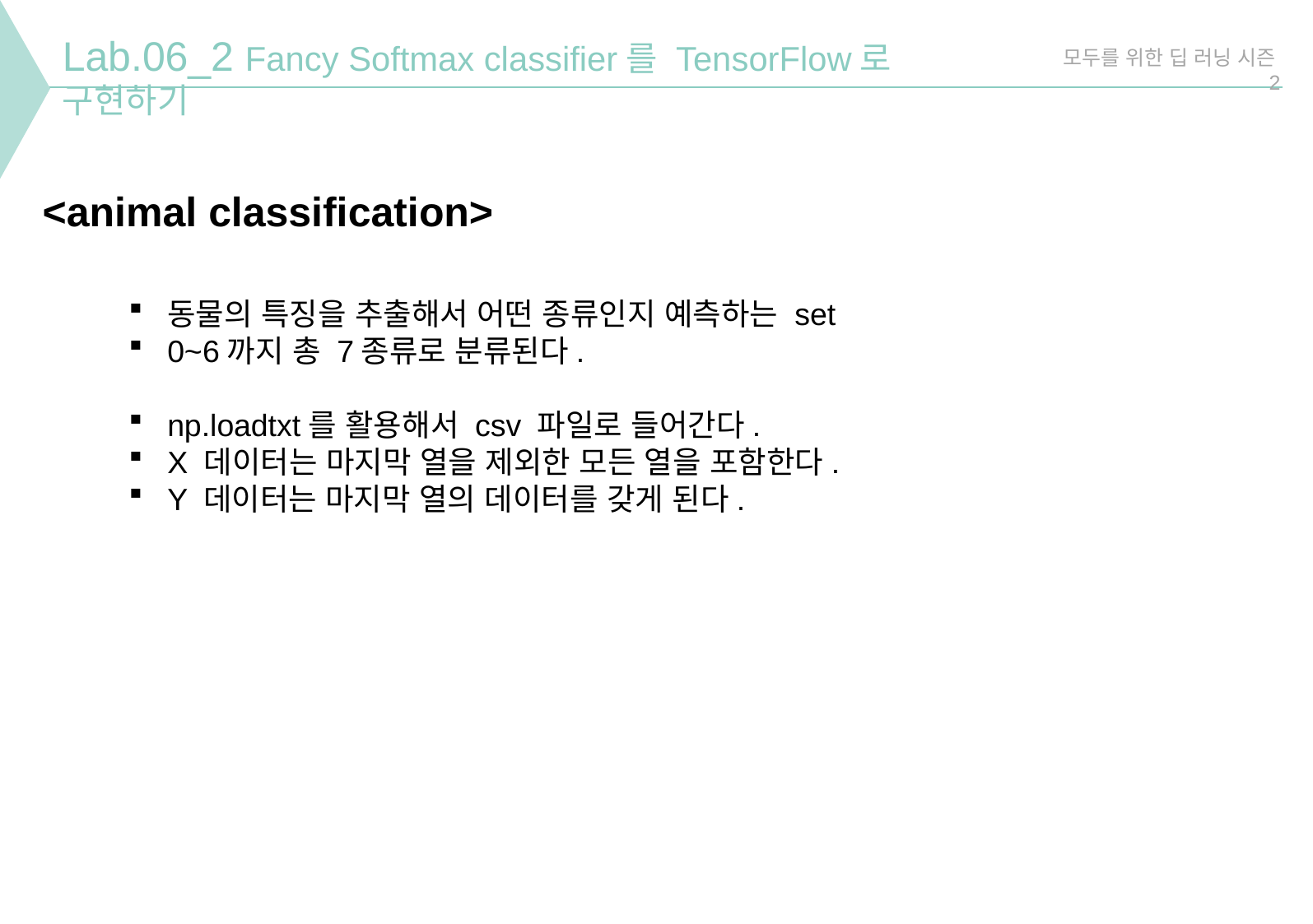

Lab.06_2 Fancy Softmax classifier를 TensorFlow로 구현하기
모두를 위한 딥 러닝 시즌2

<animal classification>
동물의 특징을 추출해서 어떤 종류인지 예측하는 set
0~6까지 총 7종류로 분류된다.

np.loadtxt를 활용해서 csv 파일로 들어간다.
X 데이터는 마지막 열을 제외한 모든 열을 포함한다.
Y 데이터는 마지막 열의 데이터를 갖게 된다.